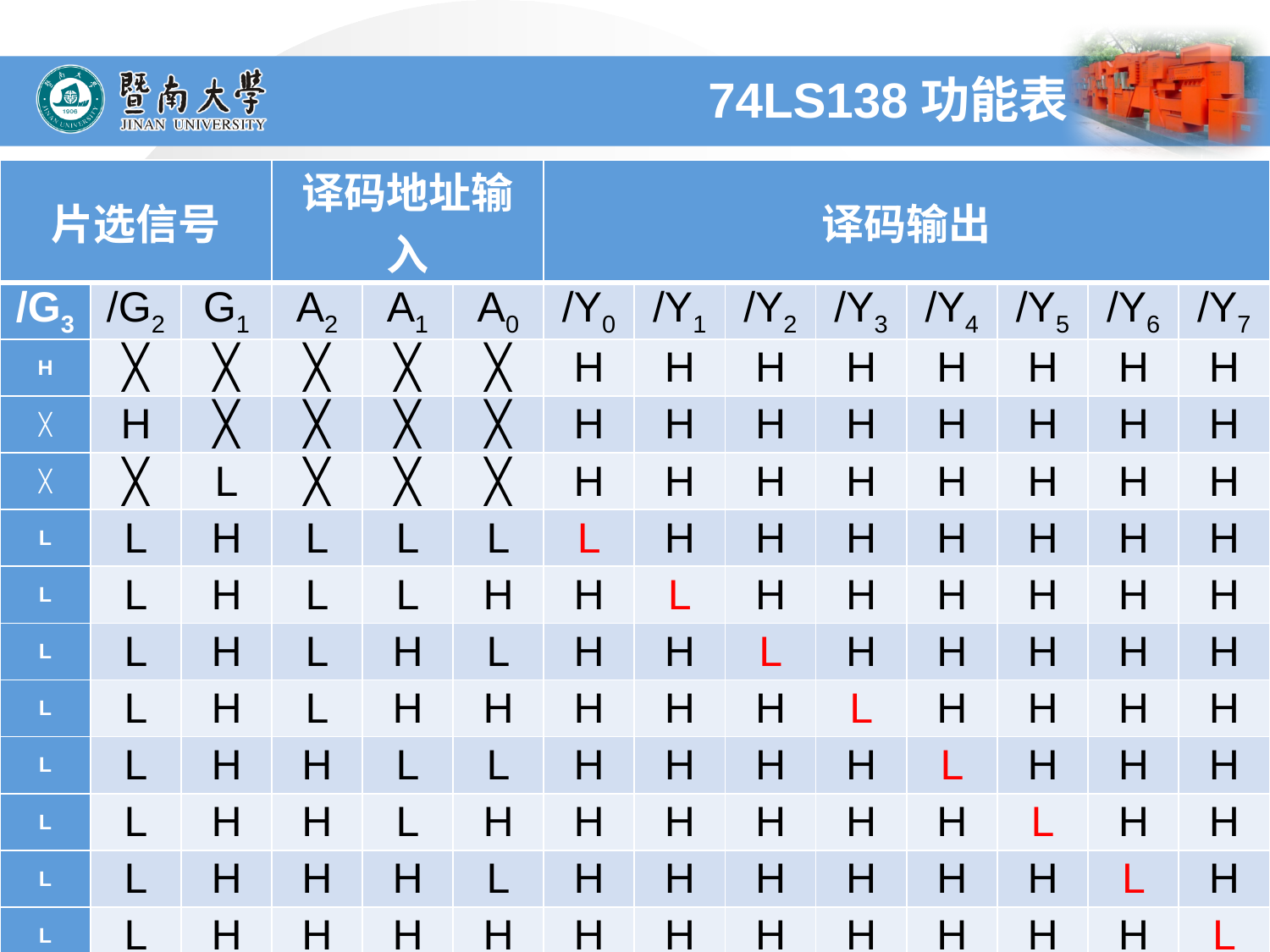

# 74LS138功能表
| 片选信号 |  |  | 译码地址输入 |  |  | 译码输出 |  |  |  |  |  |  |  |
| --- | --- | --- | --- | --- | --- | --- | --- | --- | --- | --- | --- | --- | --- |
| /G3 | /G2 | G1 | A2 | A1 | A0 | /Y0 | /Y1 | /Y2 | /Y3 | /Y4 | /Y5 | /Y6 | /Y7 |
| H | ╳ | ╳ | ╳ | ╳ | ╳ | H | H | H | H | H | H | H | H |
| ╳ | H | ╳ | ╳ | ╳ | ╳ | H | H | H | H | H | H | H | H |
| ╳ | ╳ | L | ╳ | ╳ | ╳ | H | H | H | H | H | H | H | H |
| L | L | H | L | L | L | L | H | H | H | H | H | H | H |
| L | L | H | L | L | H | H | L | H | H | H | H | H | H |
| L | L | H | L | H | L | H | H | L | H | H | H | H | H |
| L | L | H | L | H | H | H | H | H | L | H | H | H | H |
| L | L | H | H | L | L | H | H | H | H | L | H | H | H |
| L | L | H | H | L | H | H | H | H | H | H | L | H | H |
| L | L | H | H | H | L | H | H | H | H | H | H | L | H |
| L | L | H | H | H | H | H | H | H | H | H | H | H | L |